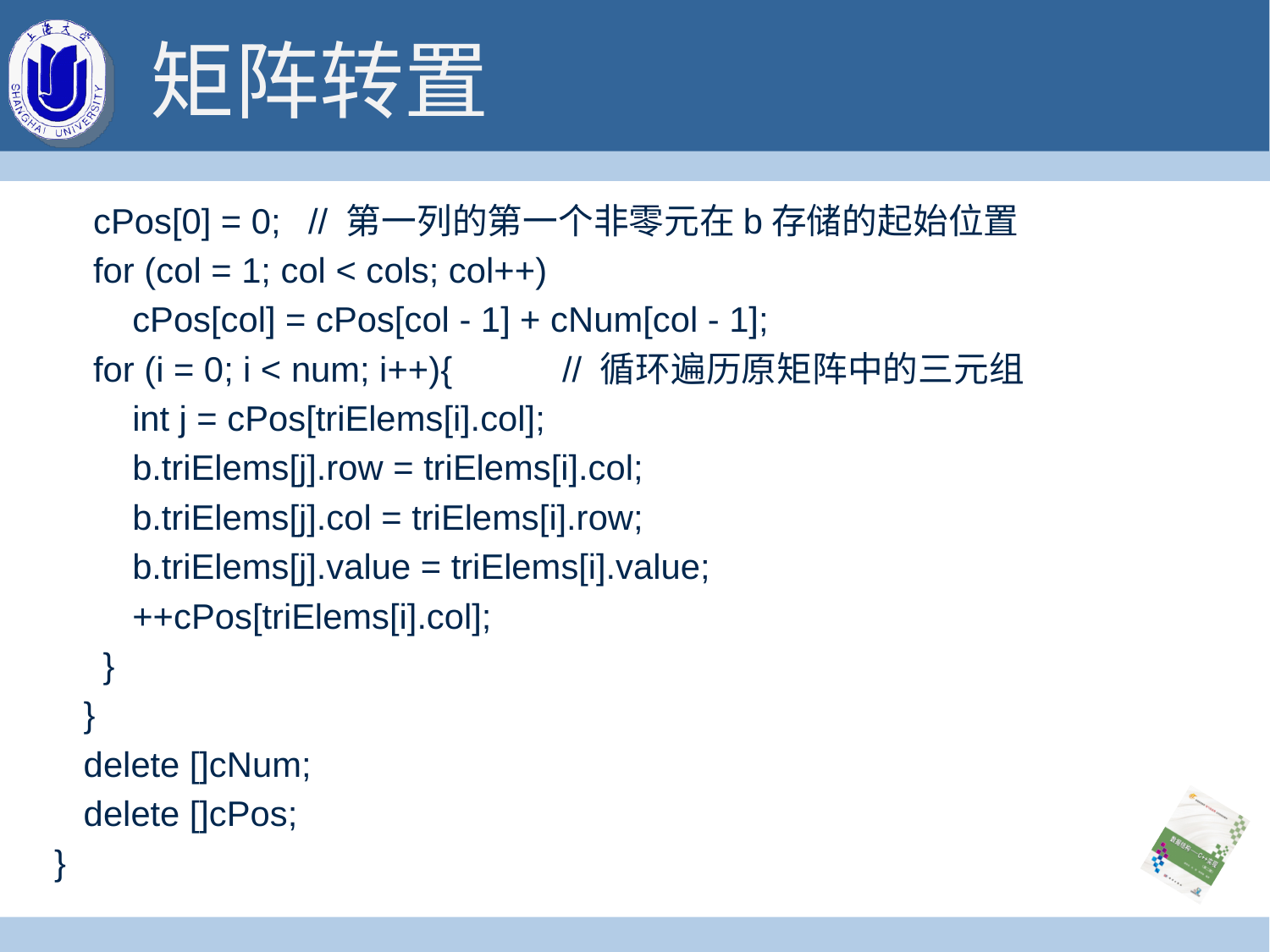

# 矩阵转置
    cPos[0] = 0;	// 第一列的第一个非零元在b存储的起始位置
    for (col = 1; col < cols; col++)
        cPos[col] = cPos[col - 1] + cNum[col - 1];
    for (i = 0; i < num; i++){	// 循环遍历原矩阵中的三元组
        int j = cPos[triElems[i].col];
        b.triElems[j].row = triElems[i].col;
        b.triElems[j].col = triElems[i].row;
        b.triElems[j].value = triElems[i].value;
        ++cPos[triElems[i].col];
     }
   }
   delete []cNum;
   delete []cPos;
}